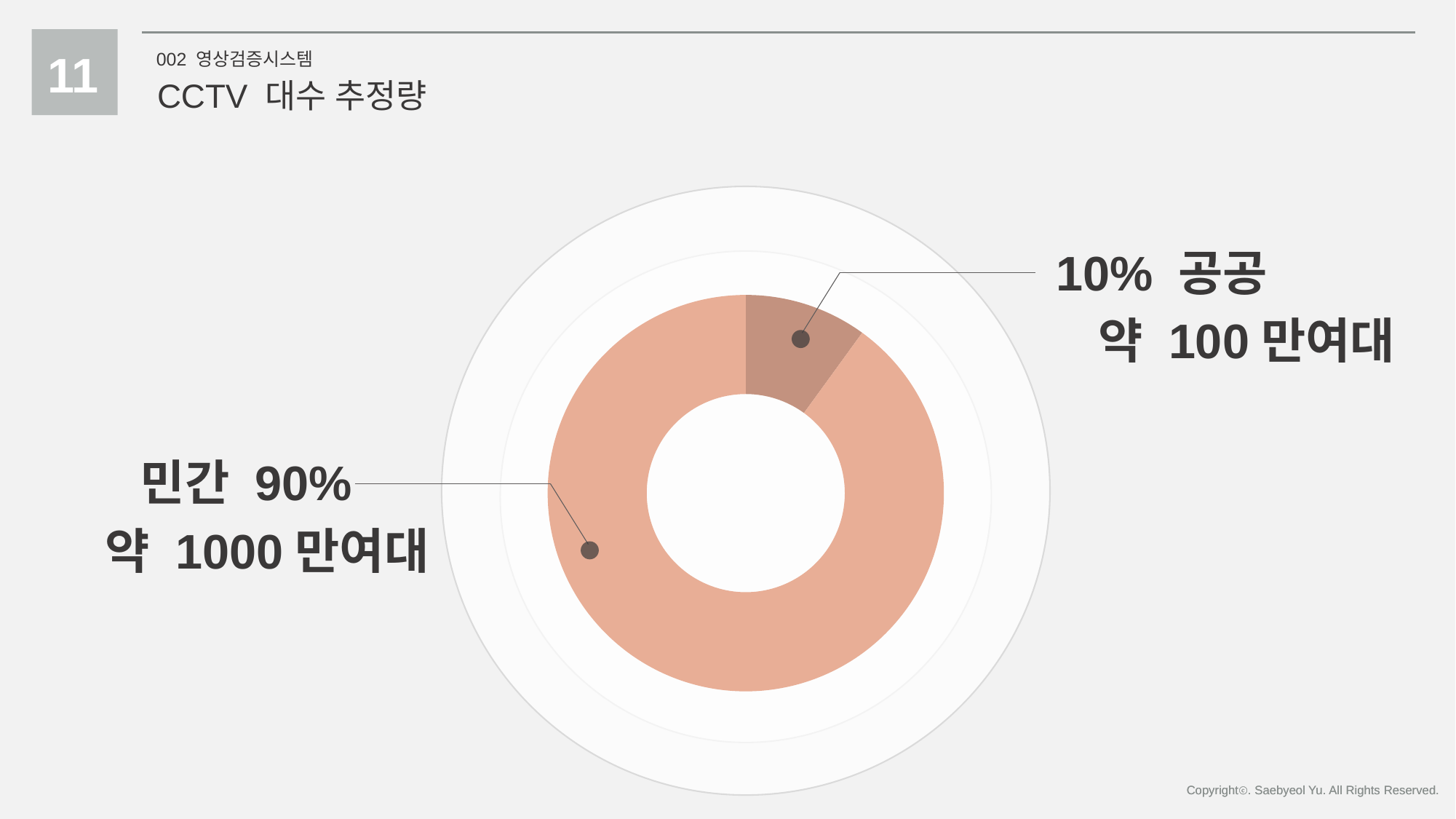

11
002 영상검증시스템
CCTV 대수 추정량

10% 공공

### Chart

| Category | 판매 |
|---|---|
| 1분기 | 10.0 |
| 2분기 | 90.0 |
약 100만여대
민간 90%

약 1000만여대
Copyrightⓒ. Saebyeol Yu. All Rights Reserved.